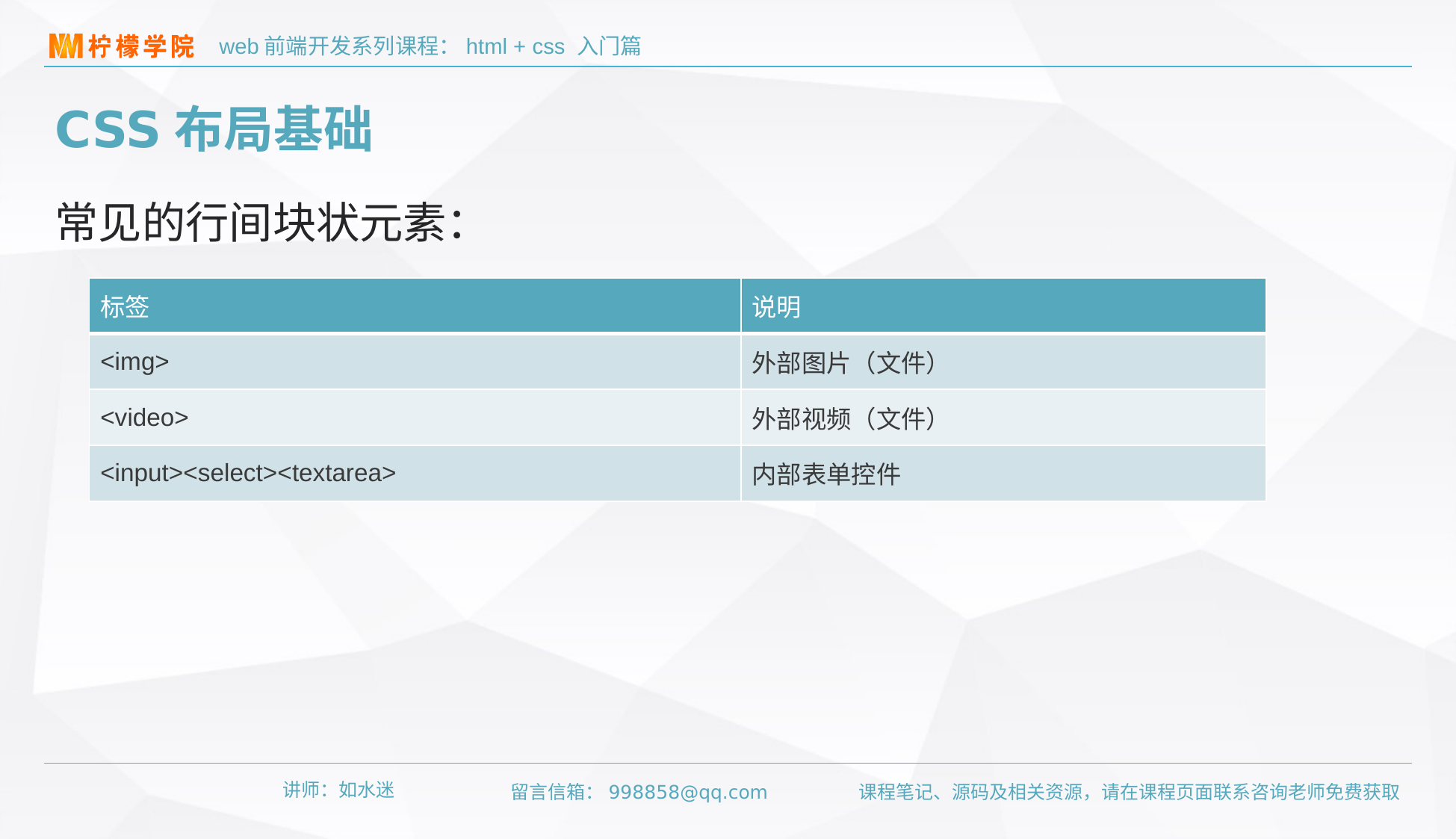

CSS布局基础
常见的行间块状元素：
| 标签 | 说明 |
| --- | --- |
| <img> | 外部图片（文件） |
| <video> | 外部视频（文件） |
| <input><select><textarea> | 内部表单控件 |